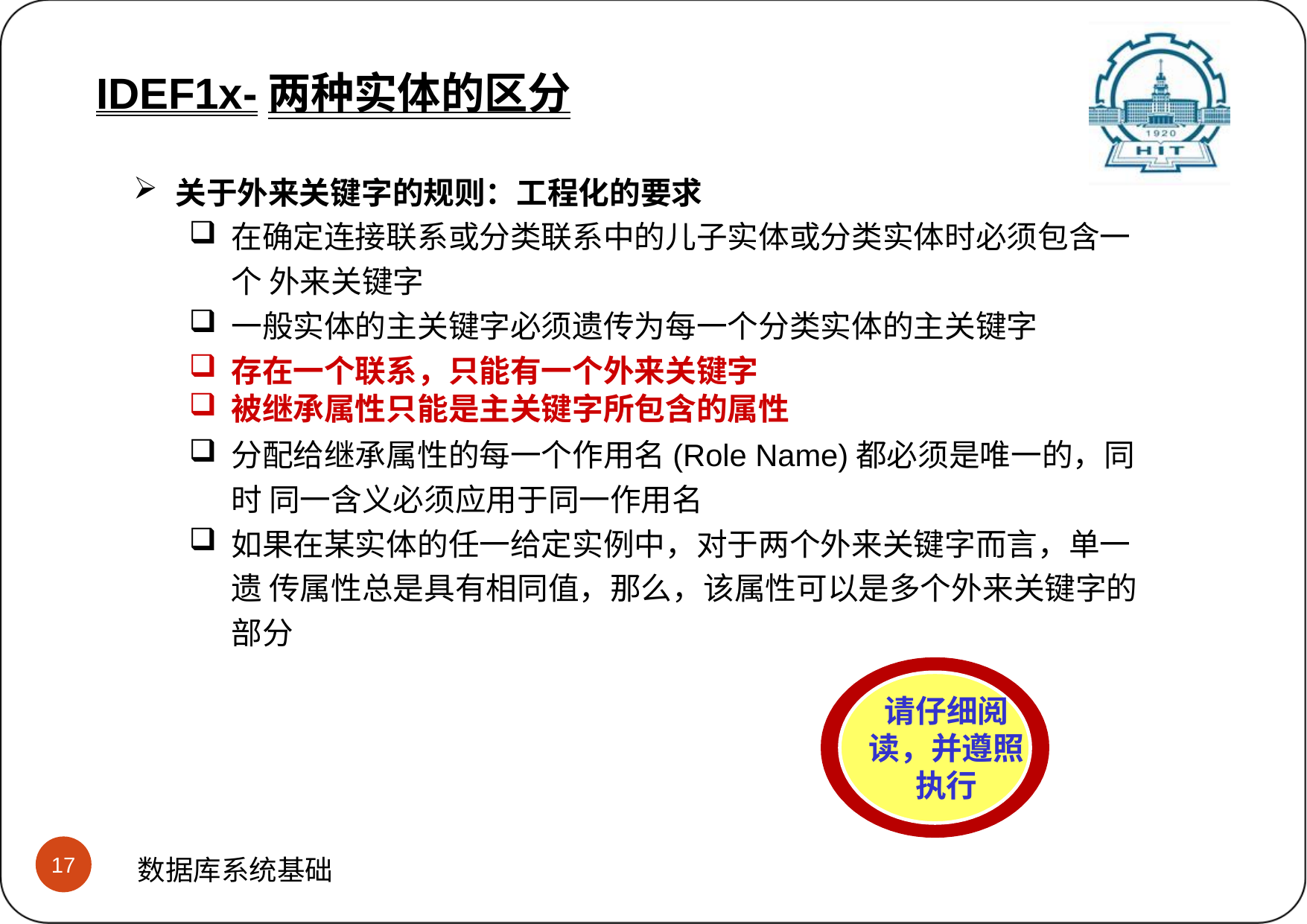

# IDEF1x-两种实体的区分 (6)关于外码-外来关键字
IDEF1x-两种实体的区分
关于外来关键字的规则：工程化的要求
在确定连接联系或分类联系中的儿子实体或分类实体时必须包含一个 外来关键字
一般实体的主关键字必须遗传为每一个分类实体的主关键字
存在一个联系，只能有一个外来关键字
被继承属性只能是主关键字所包含的属性
分配给继承属性的每一个作用名(Role Name)都必须是唯一的，同时 同一含义必须应用于同一作用名
如果在某实体的任一给定实例中，对于两个外来关键字而言，单一遗 传属性总是具有相同值，那么，该属性可以是多个外来关键字的部分

请仔细阅 读，并遵照 执行